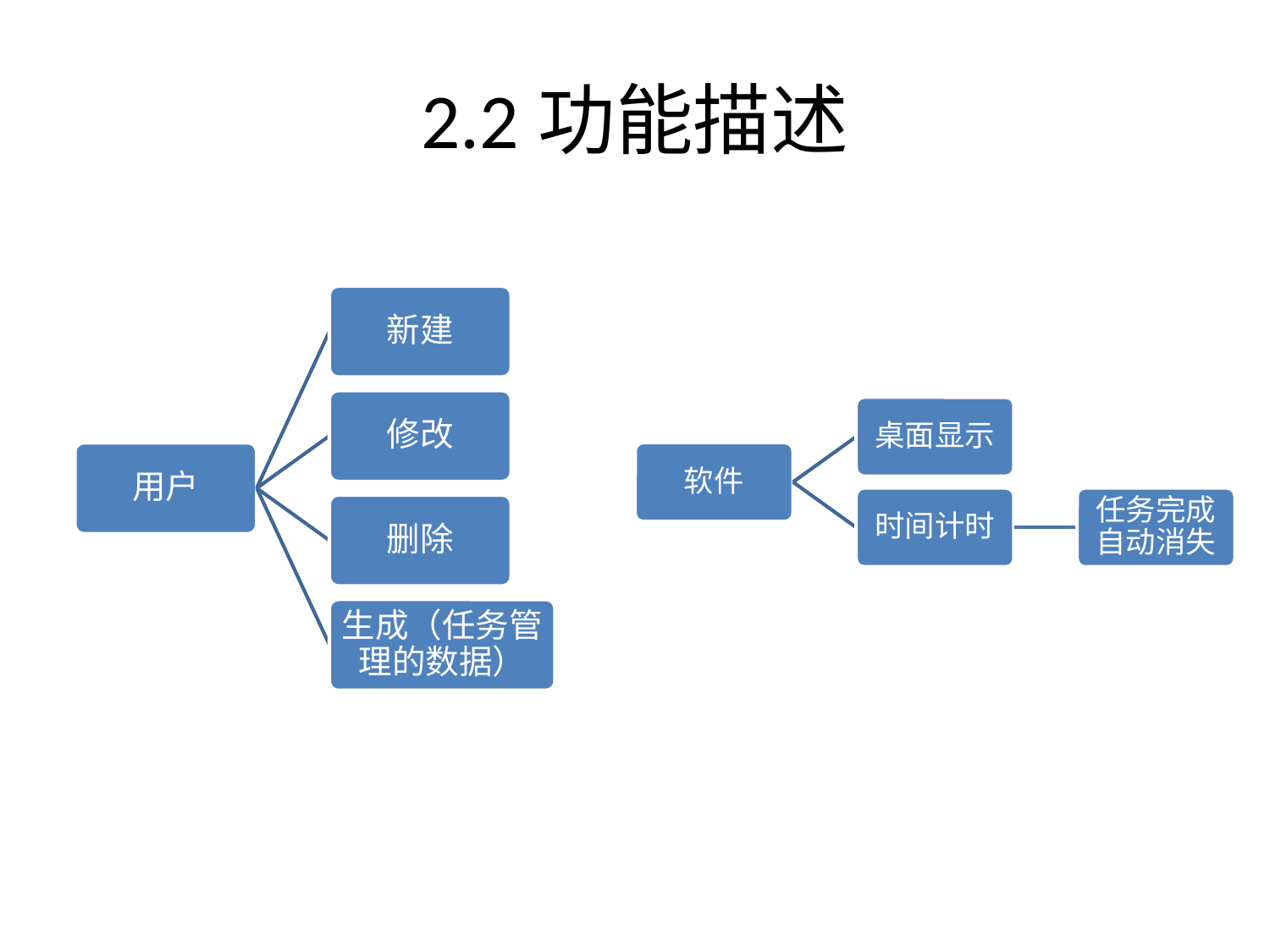

# 2.2功能描述
软件

桌面显示

时间计时

任务完成自动消失
用户

新建

修改

删除

生成（任务管理的数据）